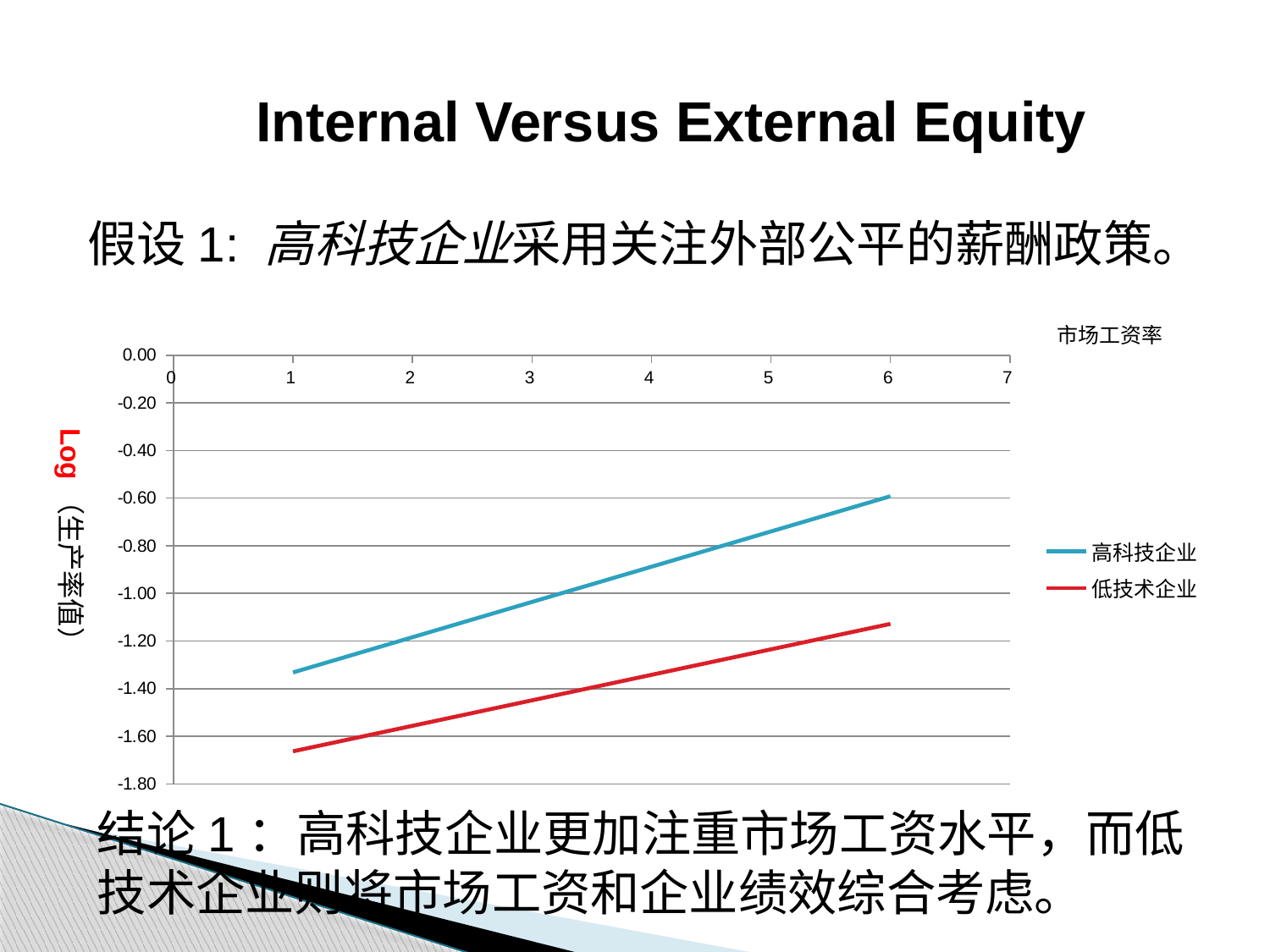

Internal Versus External Equity
假设1: 高科技企业采用关注外部公平的薪酬政策。
市场工资率

### Chart

| Category | 高科技企业 | 低技术企业 |
|---|---|---|
Log（生产率值）
结论1：高科技企业更加注重市场工资水平，而低技术企业则将市场工资和企业绩效综合考虑。